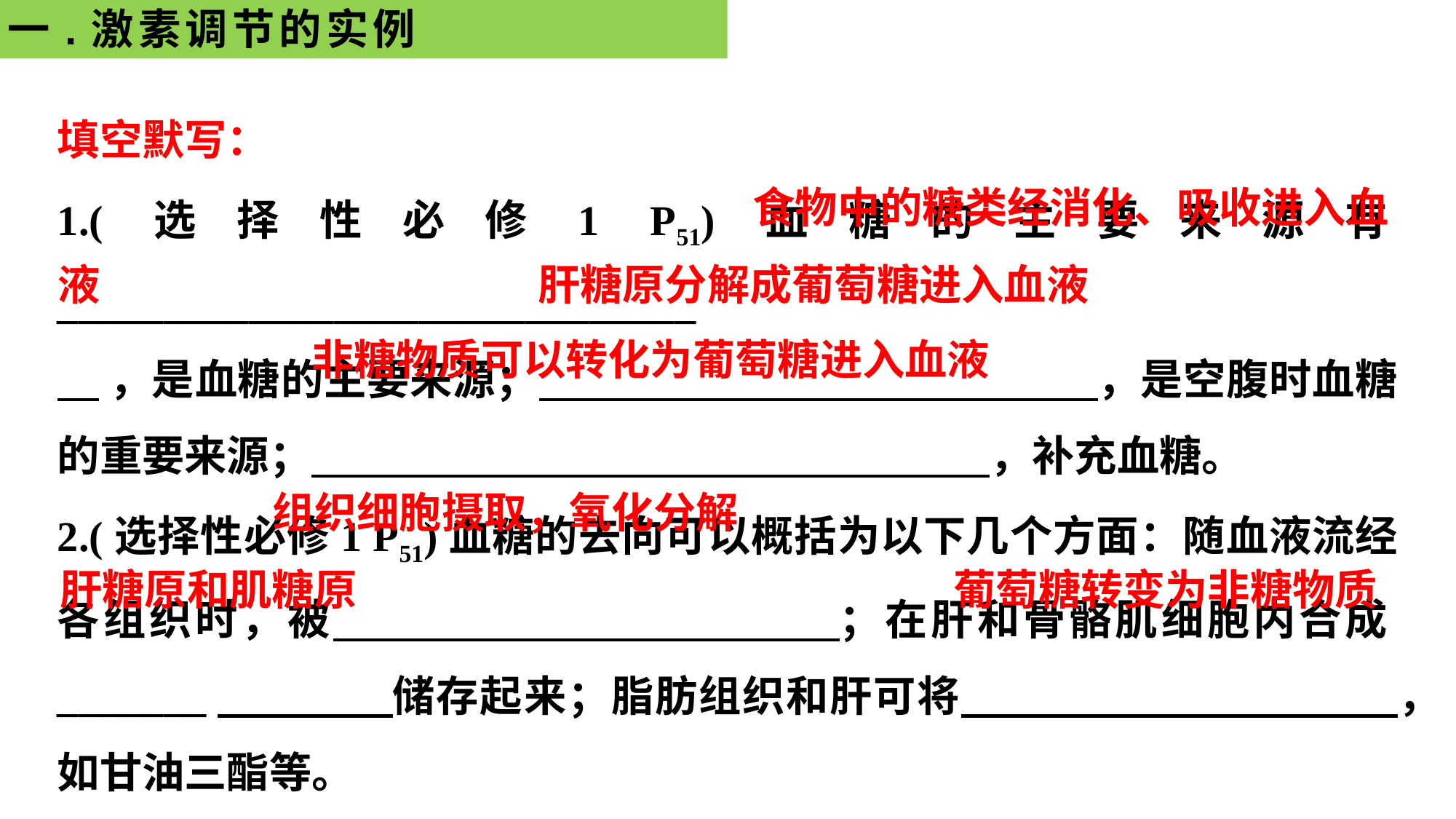

一.激素调节的实例
填空默写：
1.(选择性必修1 P51)血糖的主要来源有______________________________
    ，是血糖的主要来源；　　　　　　　　　　　　　，是空腹时血糖的重要来源；　　　　　　　　　　　　　　　　，补充血糖。
2.(选择性必修1 P51)血糖的去向可以概括为以下几个方面：随血液流经各组织时，被　　　　　　　　　　　；在肝和骨骼肌细胞内合成_______　　　　储存起来；脂肪组织和肝可将　　　　　　　　　　，如甘油三酯等。
食物中的糖类经消化、吸收进入血
液
肝糖原分解成葡萄糖进入血液
非糖物质可以转化为葡萄糖进入血液
组织细胞摄取，氧化分解
葡萄糖转变为非糖物质
肝糖原和肌糖原